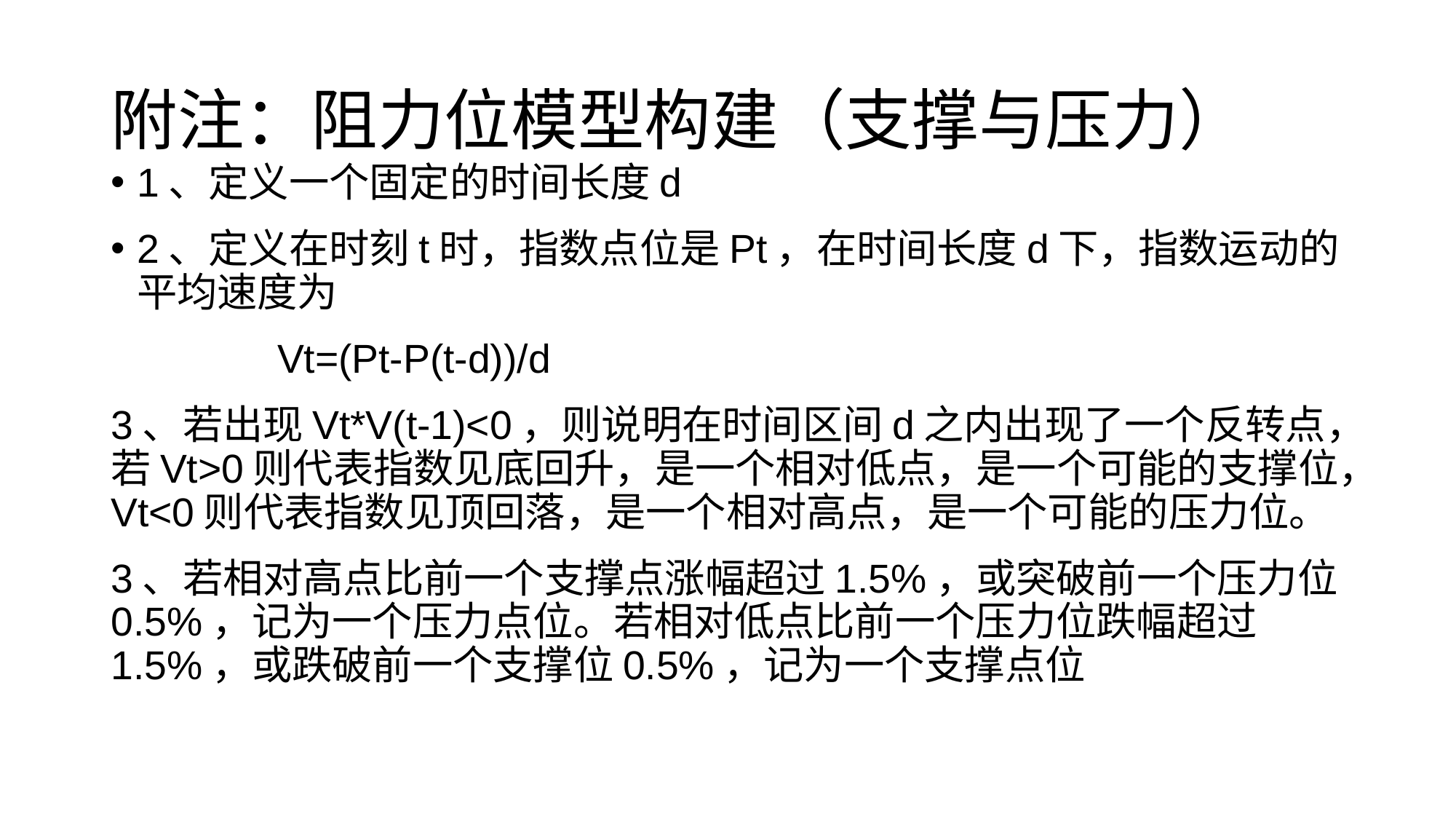

# 附注：阻力位模型构建（支撑与压力）
1、定义一个固定的时间长度d
2、定义在时刻t时，指数点位是Pt，在时间长度d下，指数运动的平均速度为
               Vt=(Pt-P(t-d))/d
3、若出现Vt*V(t-1)<0，则说明在时间区间d之内出现了一个反转点，若Vt>0则代表指数见底回升，是一个相对低点，是一个可能的支撑位，Vt<0则代表指数见顶回落，是一个相对高点，是一个可能的压力位。
3、若相对高点比前一个支撑点涨幅超过1.5%，或突破前一个压力位0.5%，记为一个压力点位。若相对低点比前一个压力位跌幅超过1.5%，或跌破前一个支撑位0.5%，记为一个支撑点位